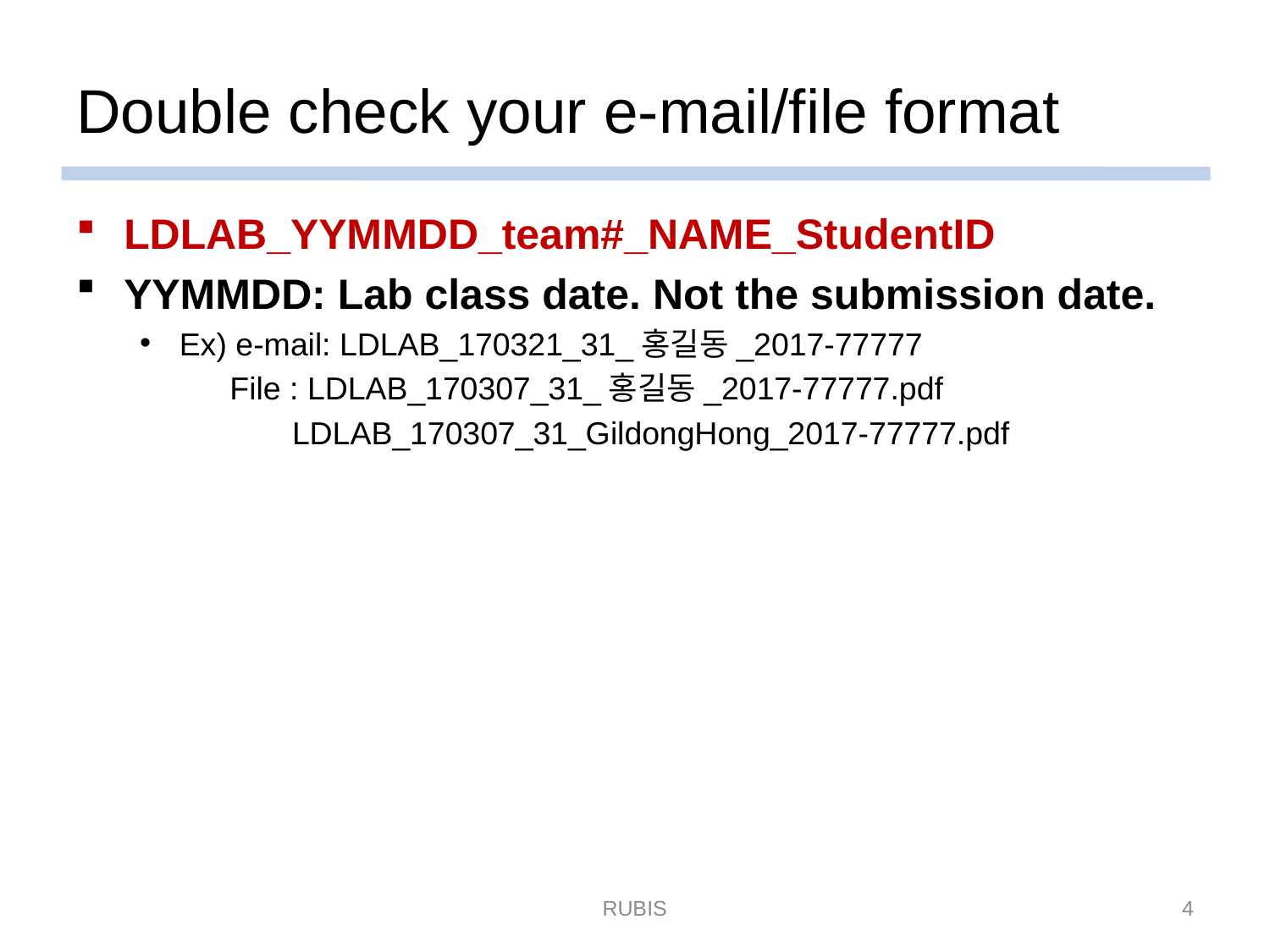

# Double check your e-mail/file format
LDLAB_YYMMDD_team#_NAME_StudentID
YYMMDD: Lab class date. Not the submission date.
Ex) e-mail: LDLAB_170321_31_홍길동_2017-77777
   File : LDLAB_170307_31_홍길동_2017-77777.pdf
          LDLAB_170307_31_GildongHong_2017-77777.pdf

RUBIS
4